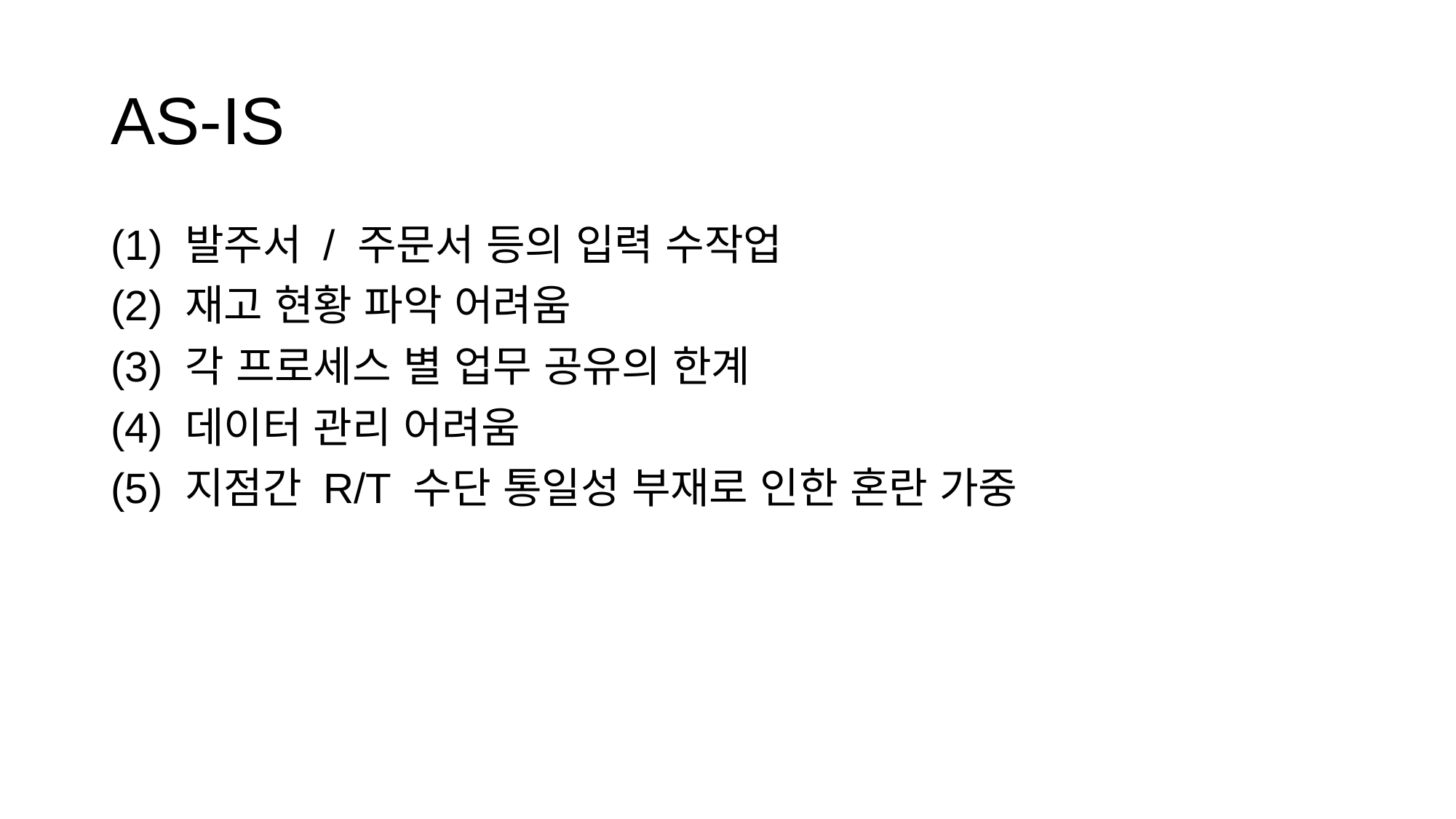

# AS-IS
(1) 발주서 / 주문서 등의 입력 수작업
(2) 재고 현황 파악 어려움
(3) 각 프로세스 별 업무 공유의 한계
(4) 데이터 관리 어려움
(5) 지점간 R/T 수단 통일성 부재로 인한 혼란 가중